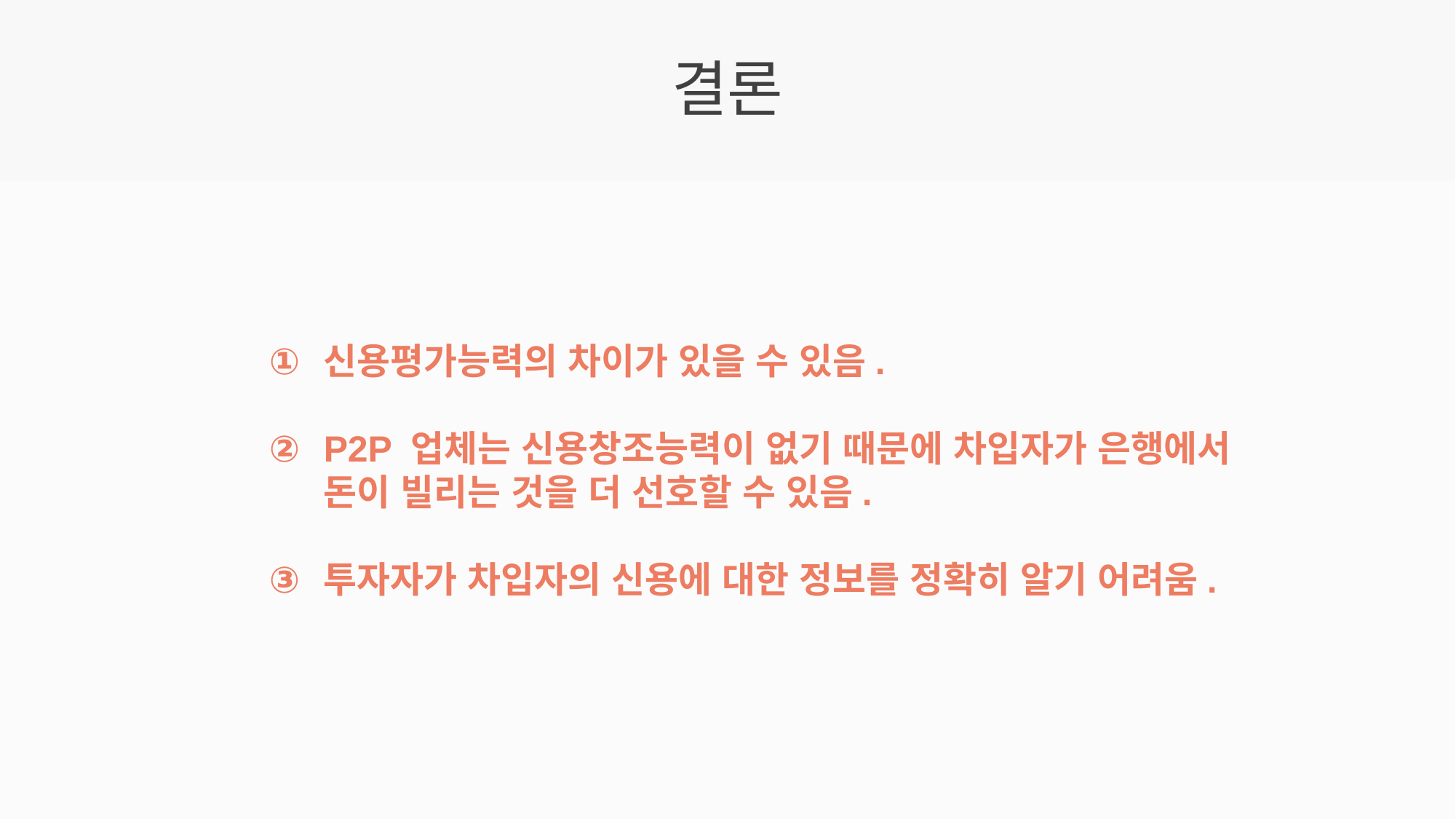

# 결론
신용평가능력의 차이가 있을 수 있음.

P2P 업체는 신용창조능력이 없기 때문에 차입자가 은행에서
돈이 빌리는 것을 더 선호할 수 있음.

투자자가 차입자의 신용에 대한 정보를 정확히 알기 어려움.